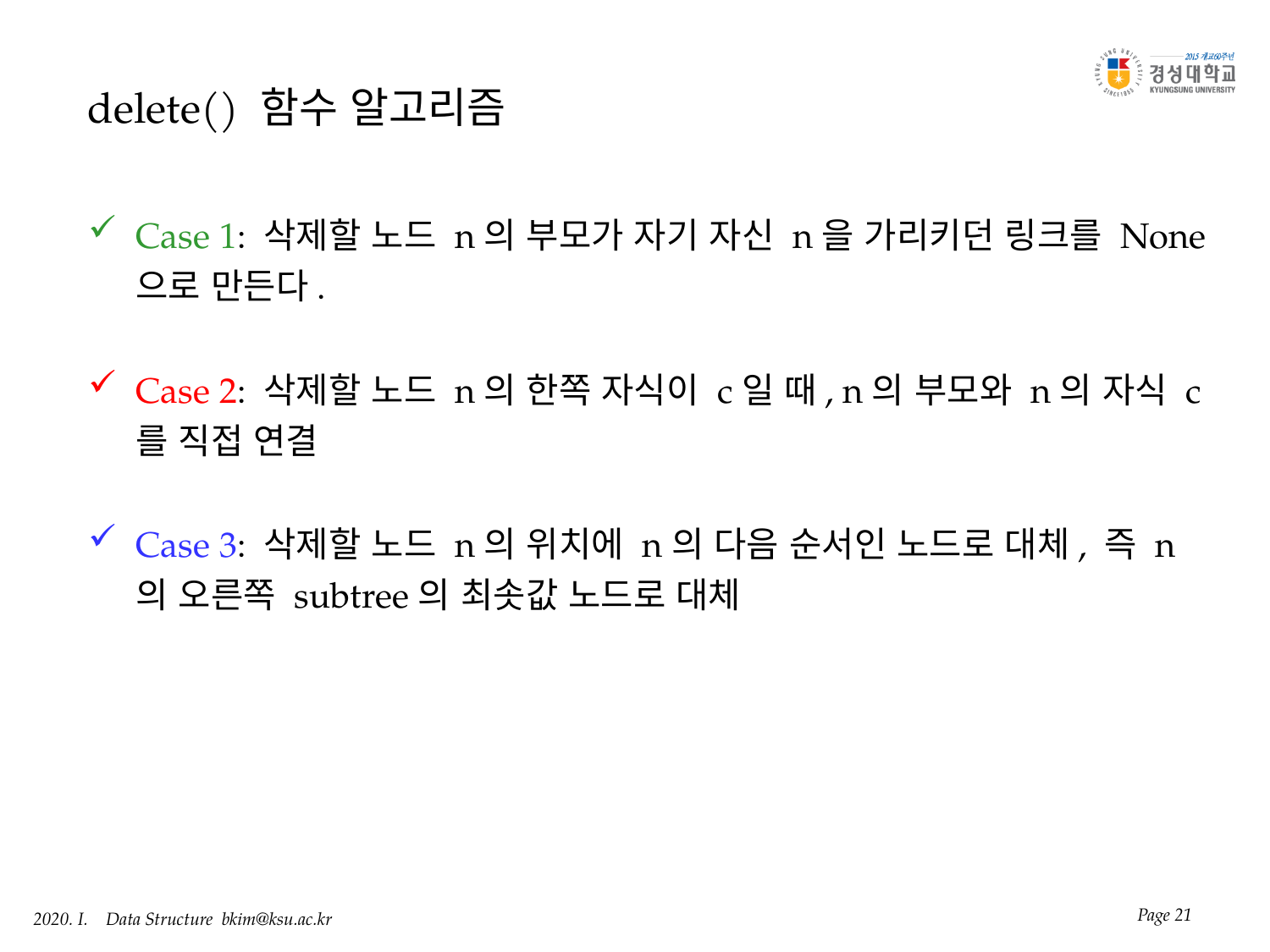

delete() 함수 알고리즘
Case 1: 삭제할 노드 n의 부모가 자기 자신 n을 가리키던 링크를 None으로 만든다.
Case 2: 삭제할 노드 n의 한쪽 자식이 c일 때, n의 부모와 n의 자식 c를 직접 연결
Case 3: 삭제할 노드 n의 위치에 n의 다음 순서인 노드로 대체, 즉 n의 오른쪽 subtree의 최솟값 노드로 대체
Page 21